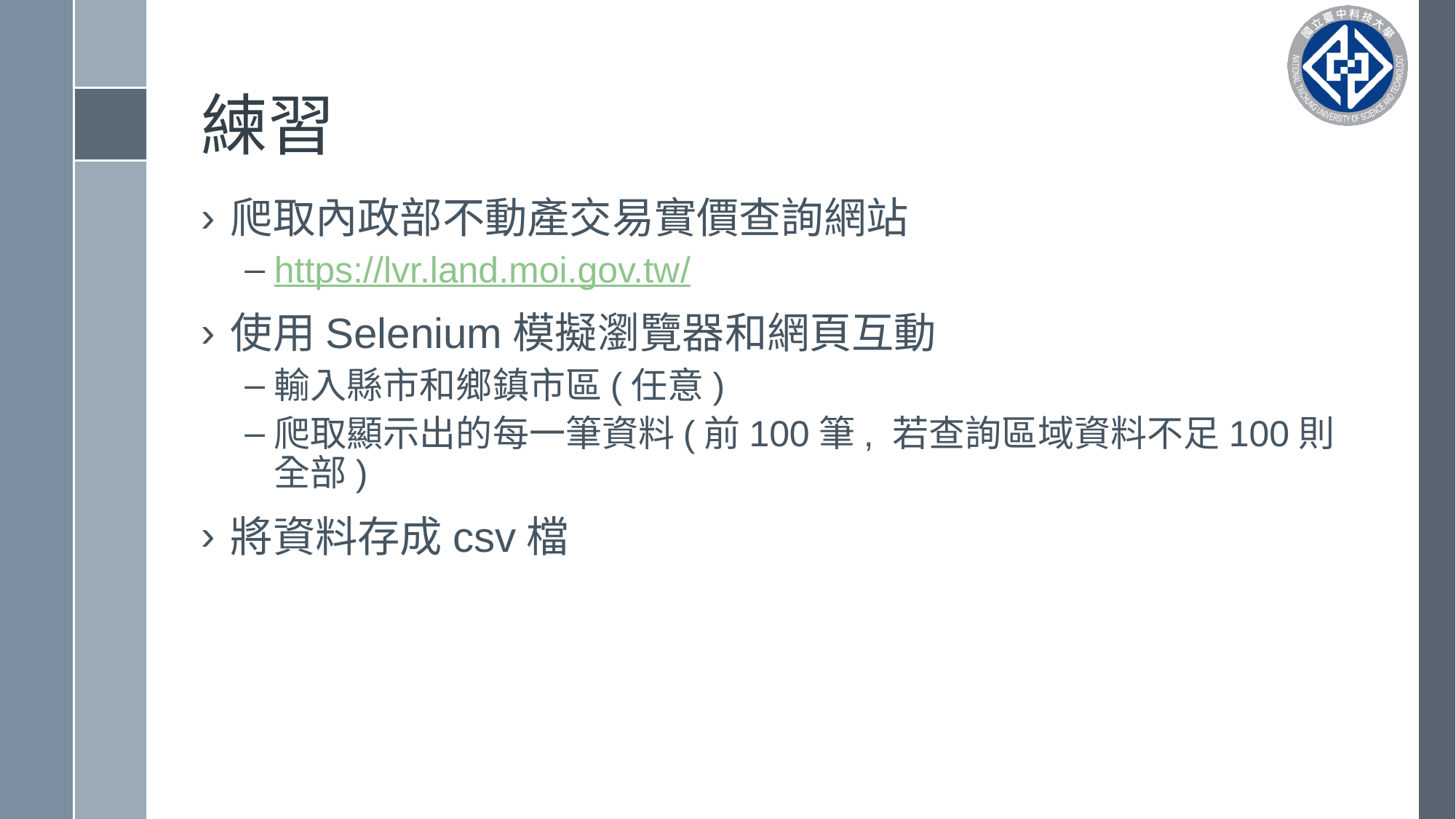

# 練習
爬取內政部不動產交易實價查詢網站
https://lvr.land.moi.gov.tw/
使用Selenium模擬瀏覽器和網頁互動
輸入縣市和鄉鎮市區(任意)
爬取顯示出的每一筆資料(前100筆, 若查詢區域資料不足100則全部)
將資料存成csv檔